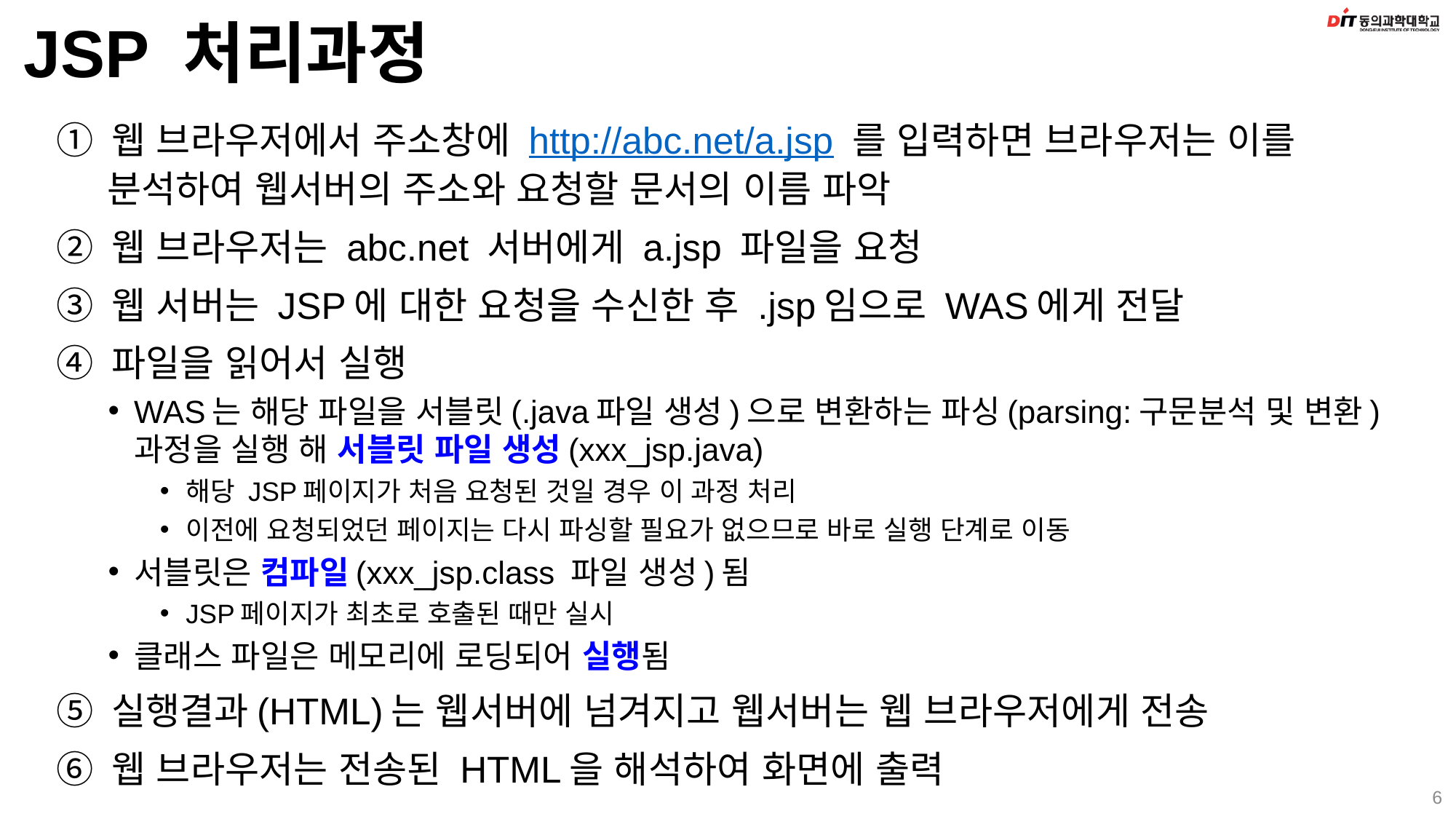

# JSP 처리과정
① 웹 브라우저에서 주소창에 http://abc.net/a.jsp 를 입력하면 브라우저는 이를 분석하여 웹서버의 주소와 요청할 문서의 이름 파악
② 웹 브라우저는 abc.net 서버에게 a.jsp 파일을 요청
③ 웹 서버는 JSP에 대한 요청을 수신한 후 .jsp임으로 WAS에게 전달
④ 파일을 읽어서 실행
WAS는 해당 파일을 서블릿(.java파일 생성)으로 변환하는 파싱(parsing:구문분석 및 변환) 과정을 실행 해 서블릿 파일 생성(xxx_jsp.java)
해당 JSP페이지가 처음 요청된 것일 경우 이 과정 처리
이전에 요청되었던 페이지는 다시 파싱할 필요가 없으므로 바로 실행 단계로 이동
서블릿은 컴파일(xxx_jsp.class 파일 생성)됨
JSP페이지가 최초로 호출된 때만 실시
클래스 파일은 메모리에 로딩되어 실행됨
⑤ 실행결과(HTML)는 웹서버에 넘겨지고 웹서버는 웹 브라우저에게 전송
⑥ 웹 브라우저는 전송된 HTML을 해석하여 화면에 출력
6